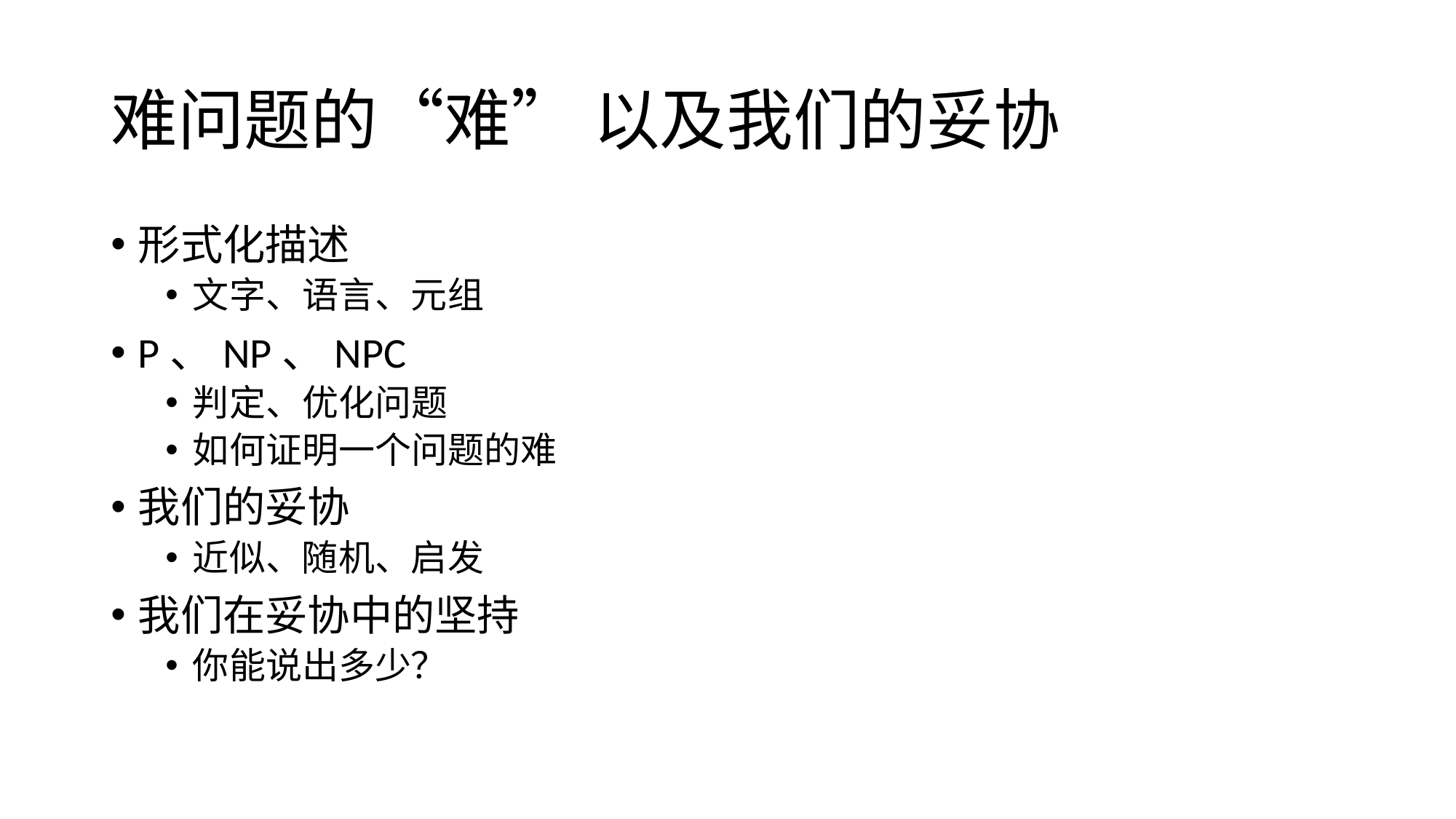

# 难问题的“难” 以及我们的妥协
形式化描述
文字、语言、元组
P、NP、NPC
判定、优化问题
如何证明一个问题的难
我们的妥协
近似、随机、启发
我们在妥协中的坚持
你能说出多少？